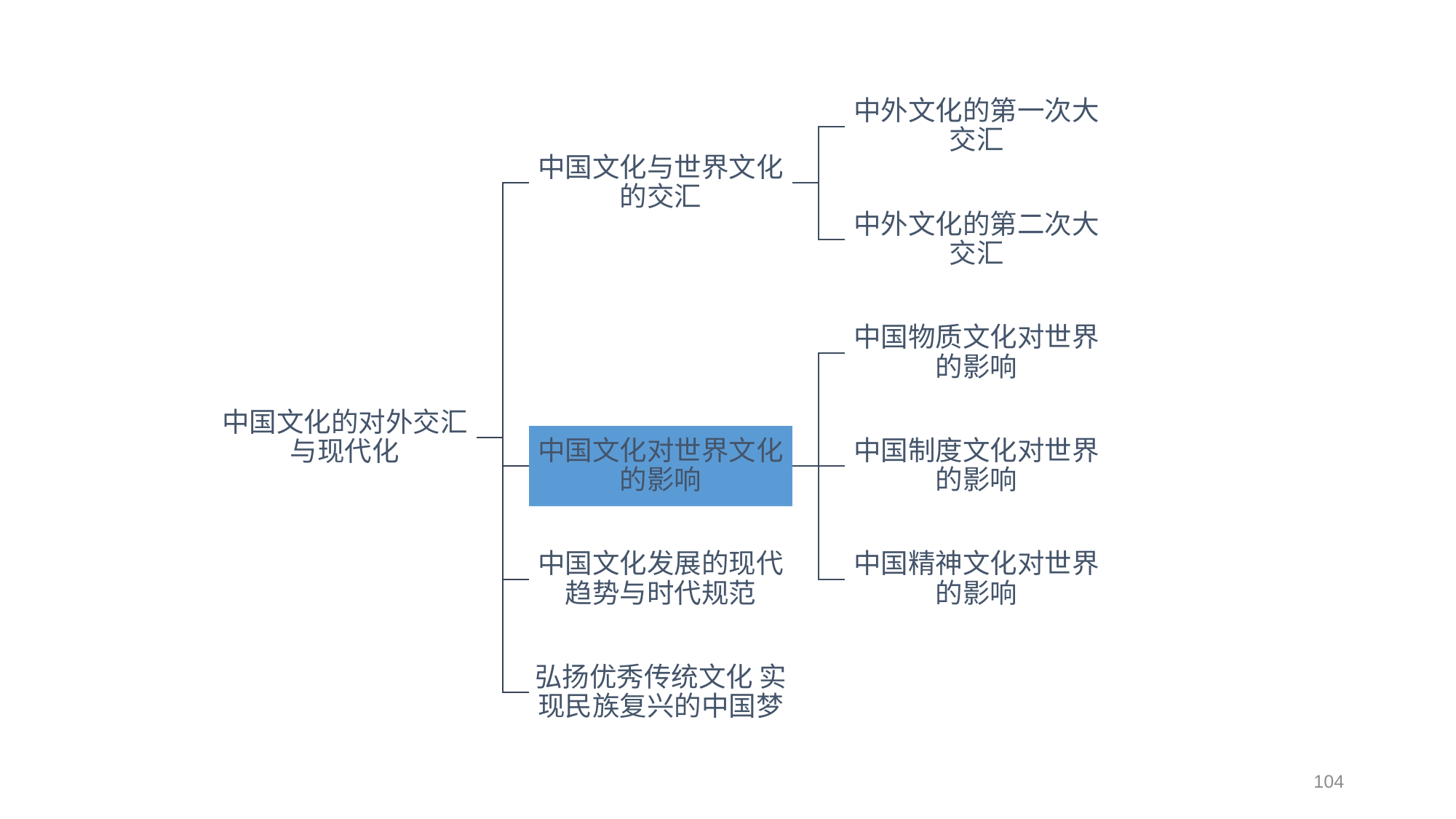

中国文化的对外交汇与现代化
中国文化与世界文化的交汇
中外文化的第一次大交汇
中外文化的第二次大交汇
中国文化对世界文化的影响
中国物质文化对世界的影响
中国制度文化对世界的影响
中国精神文化对世界的影响
中国文化发展的现代趋势与时代规范
弘扬优秀传统文化 实现民族复兴的中国梦
104